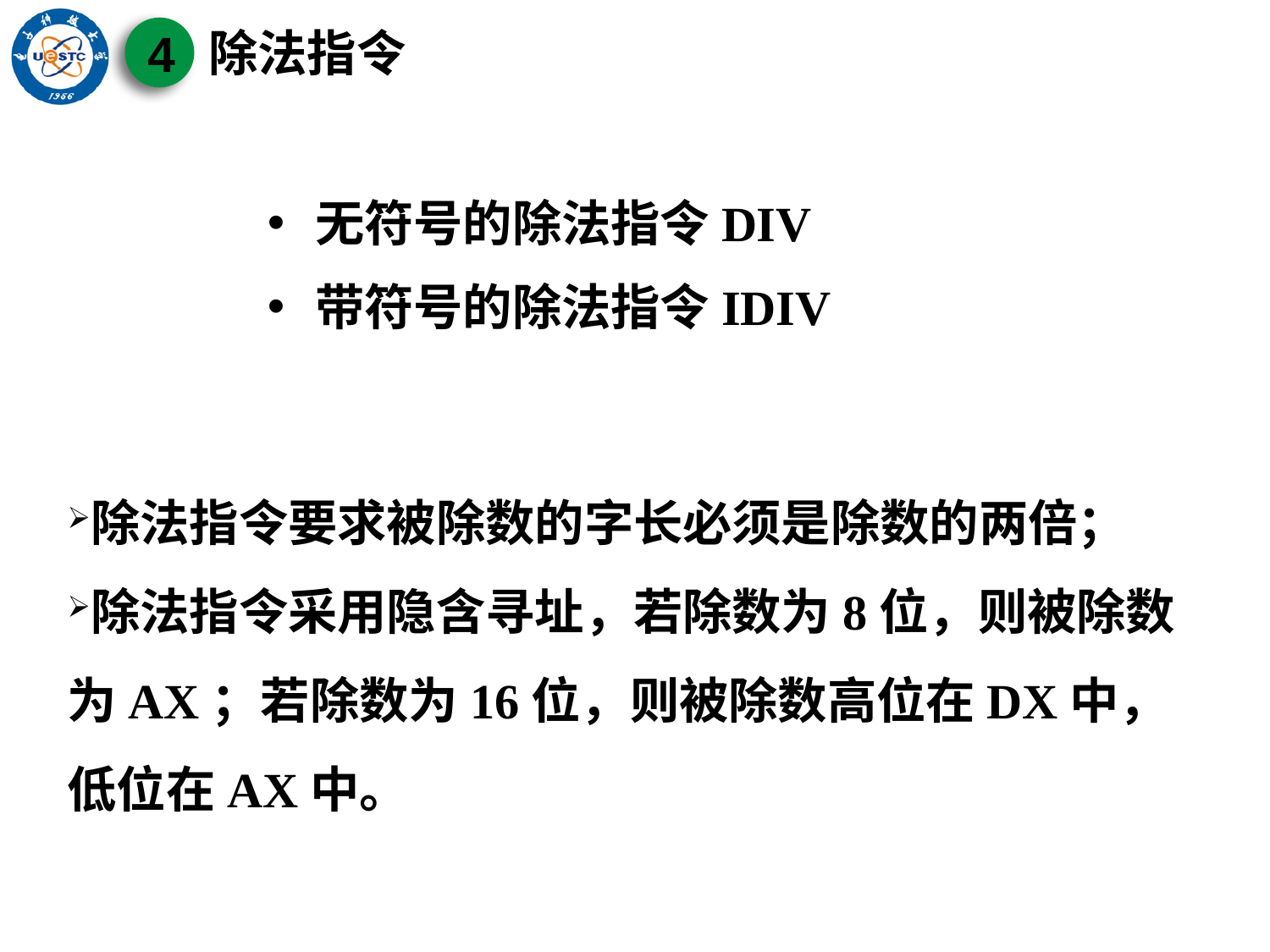

除法指令
4
无符号的除法指令DIV
带符号的除法指令IDIV
除法指令要求被除数的字长必须是除数的两倍；
除法指令采用隐含寻址，若除数为8位，则被除数为AX；若除数为16位，则被除数高位在DX中，低位在AX中。